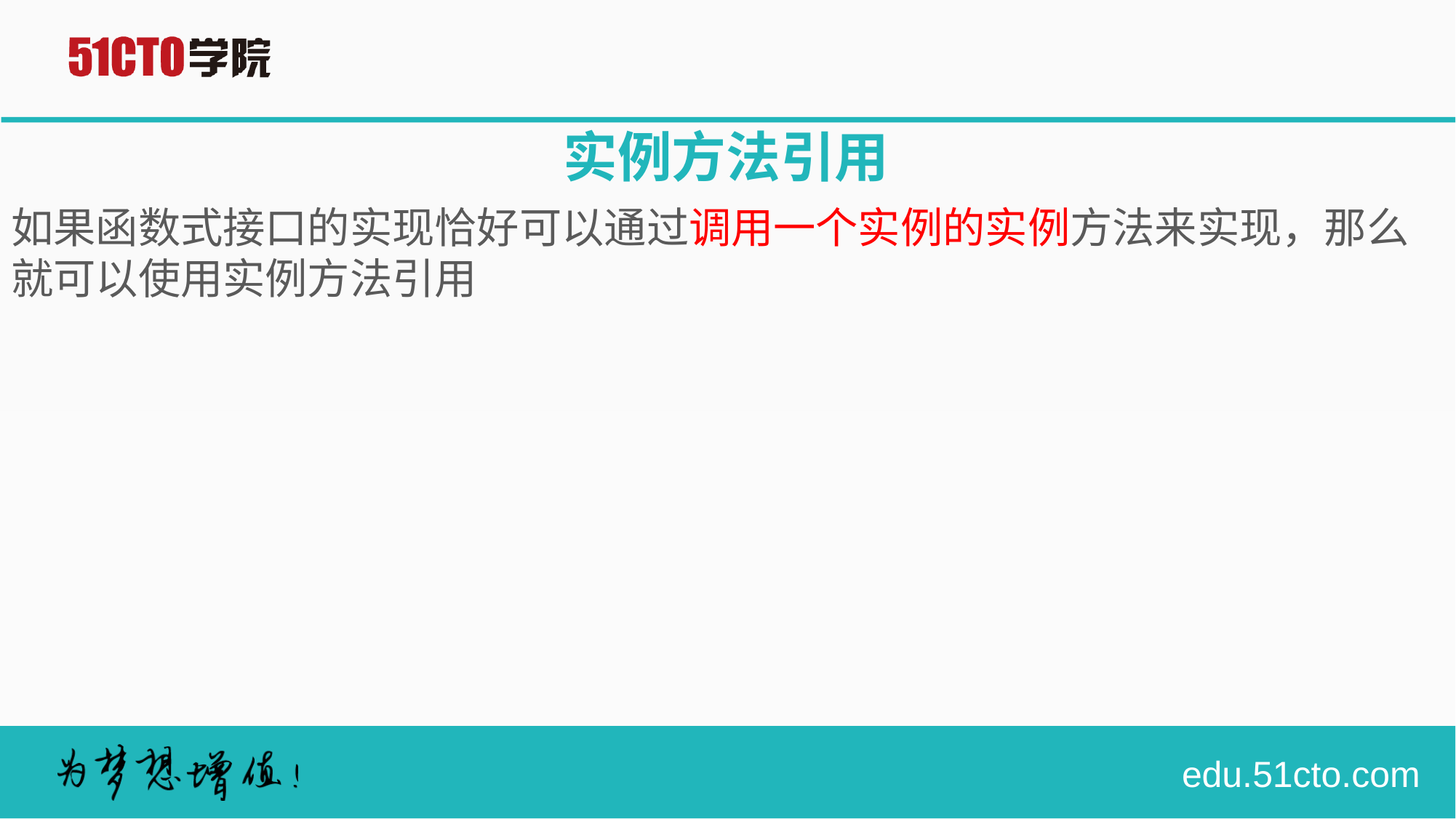

# 实例方法引用
如果函数式接口的实现恰好可以通过调用一个实例的实例方法来实现，那么就可以使用实例方法引用